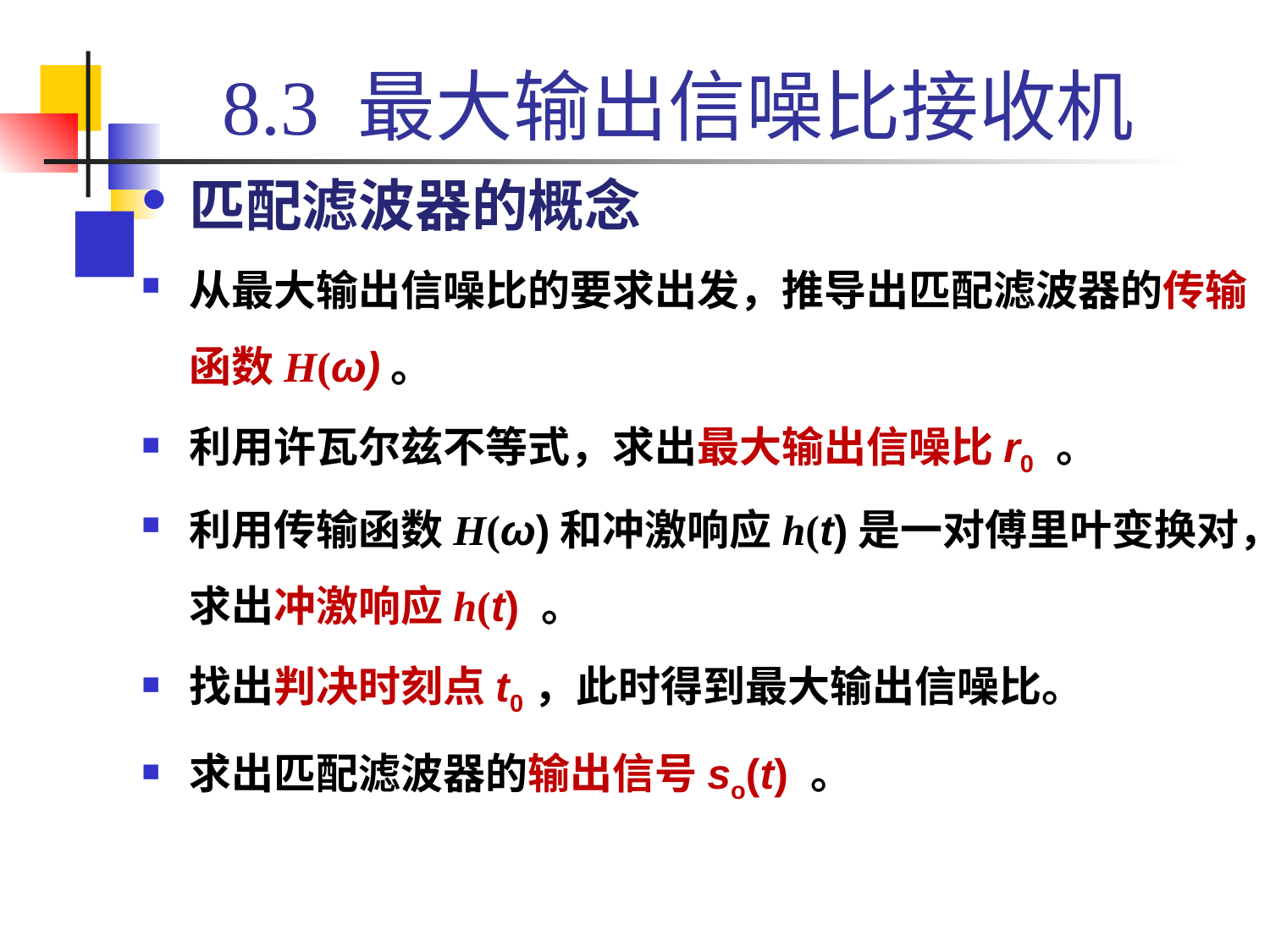

# 8.3 最大输出信噪比接收机
匹配滤波器的概念
从最大输出信噪比的要求出发，推导出匹配滤波器的传输函数H(ω)。
利用许瓦尔兹不等式，求出最大输出信噪比r0 。
利用传输函数H(ω)和冲激响应h(t)是一对傅里叶变换对，求出冲激响应h(t) 。
找出判决时刻点t0，此时得到最大输出信噪比。
求出匹配滤波器的输出信号so(t) 。
30